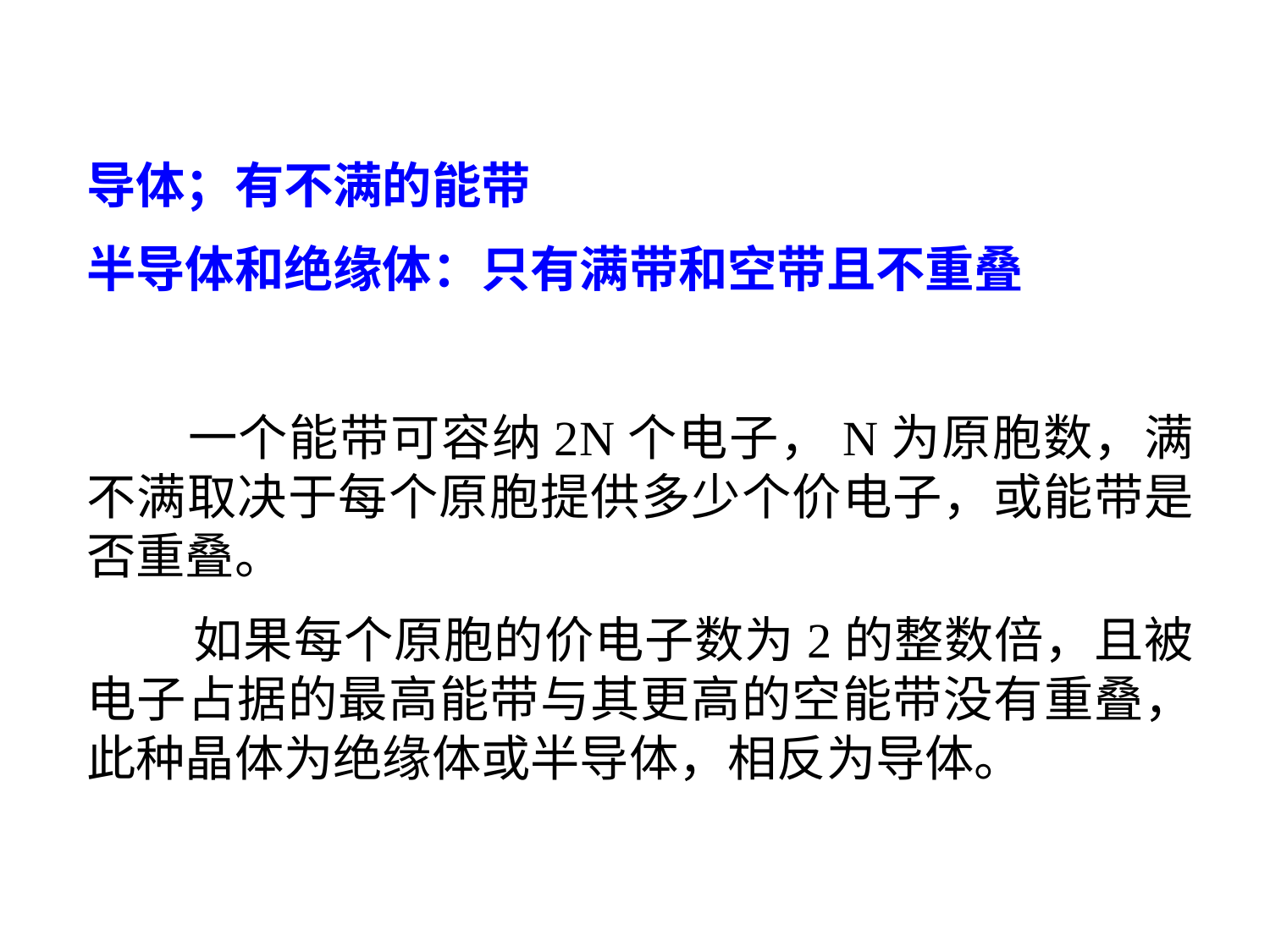

导体；有不满的能带
半导体和绝缘体：只有满带和空带且不重叠

       一个能带可容纳2N个电子，N为原胞数，满不满取决于每个原胞提供多少个价电子，或能带是否重叠。
        如果每个原胞的价电子数为2的整数倍，且被电子占据的最高能带与其更高的空能带没有重叠，此种晶体为绝缘体或半导体，相反为导体。